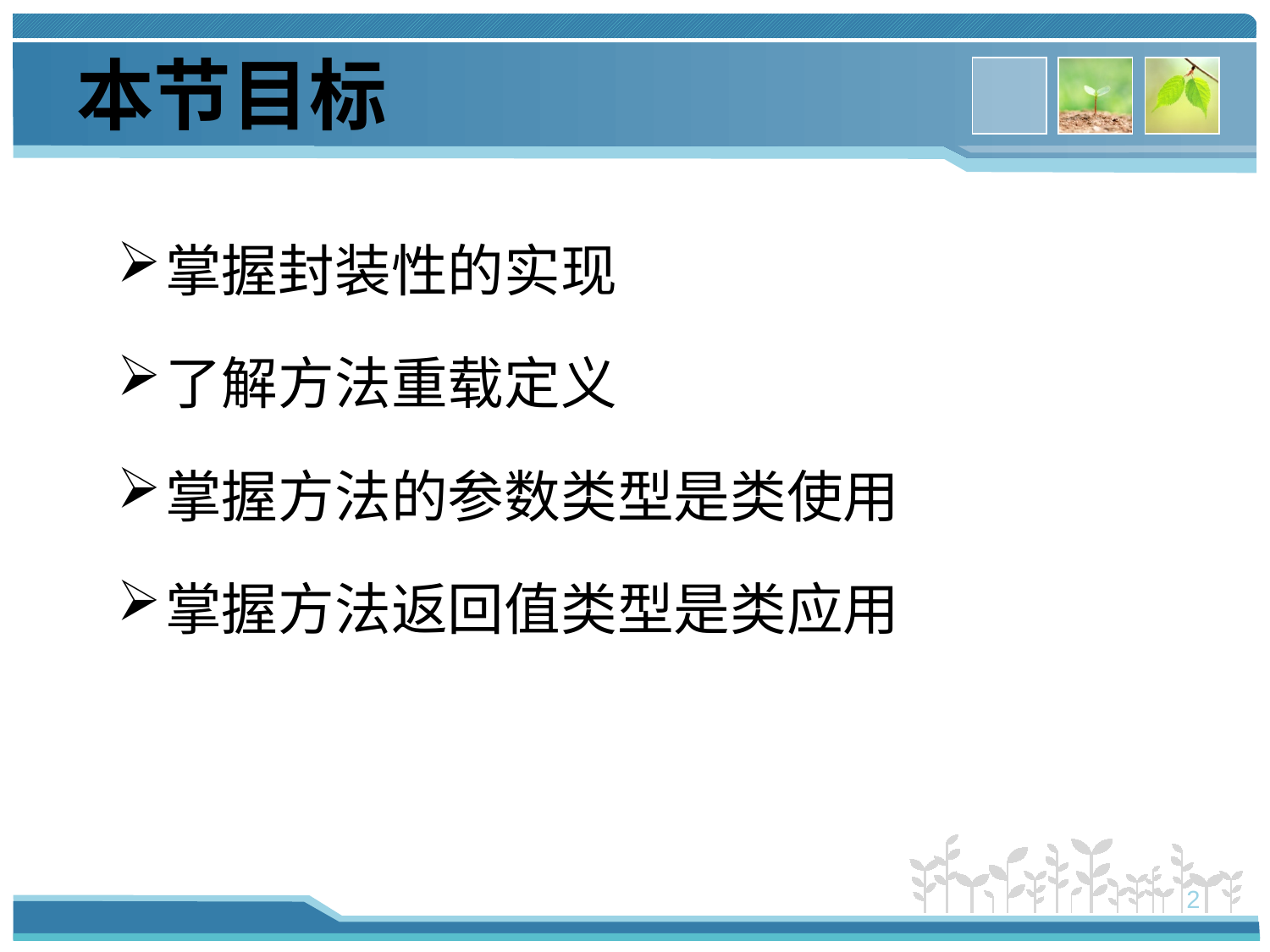

# 本节目标

掌握封装性的实现
了解方法重载定义
掌握方法的参数类型是类使用
掌握方法返回值类型是类应用

2